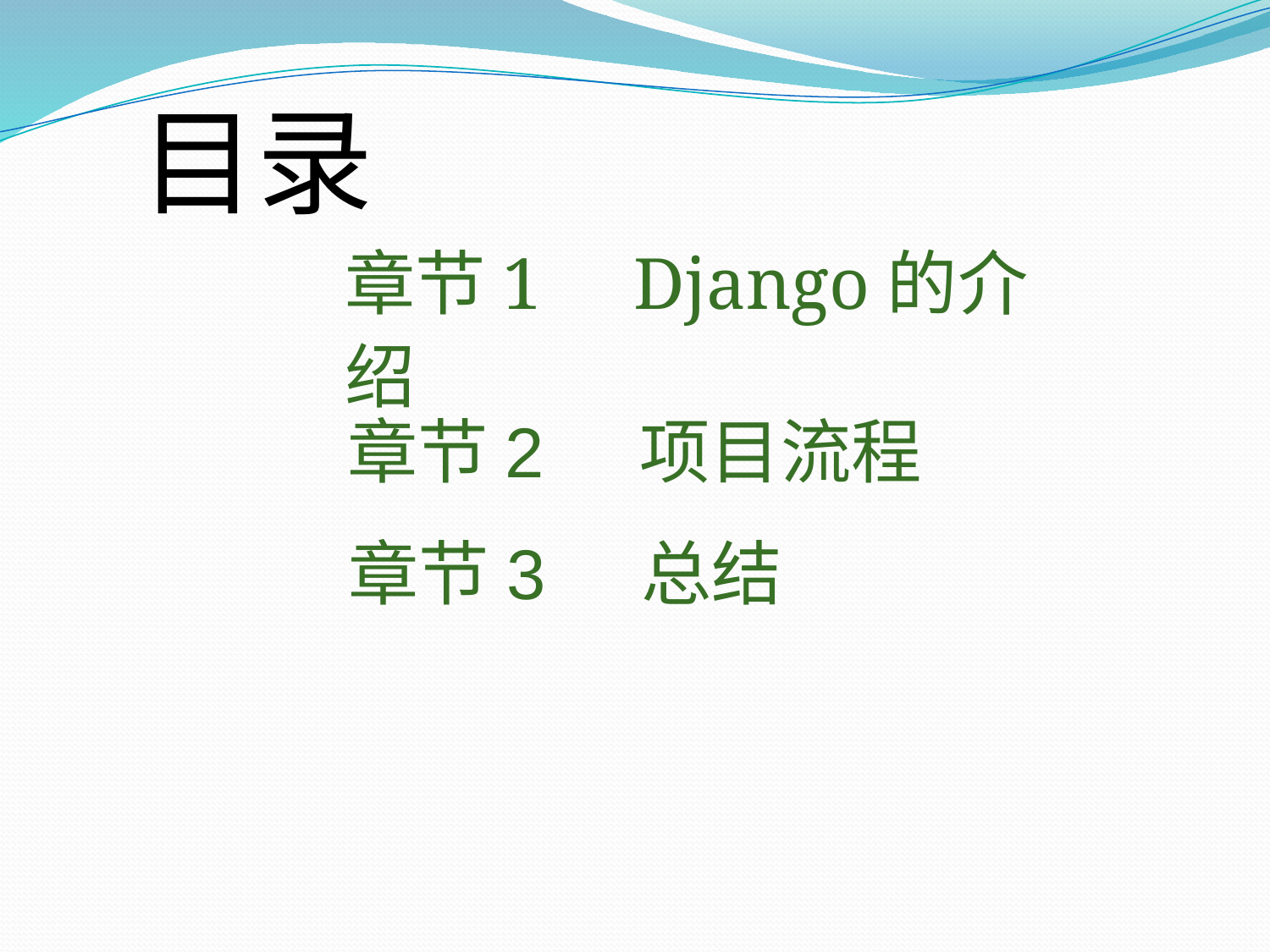

目录

章节1     Django的介绍
章节2    项目流程
章节3    总结